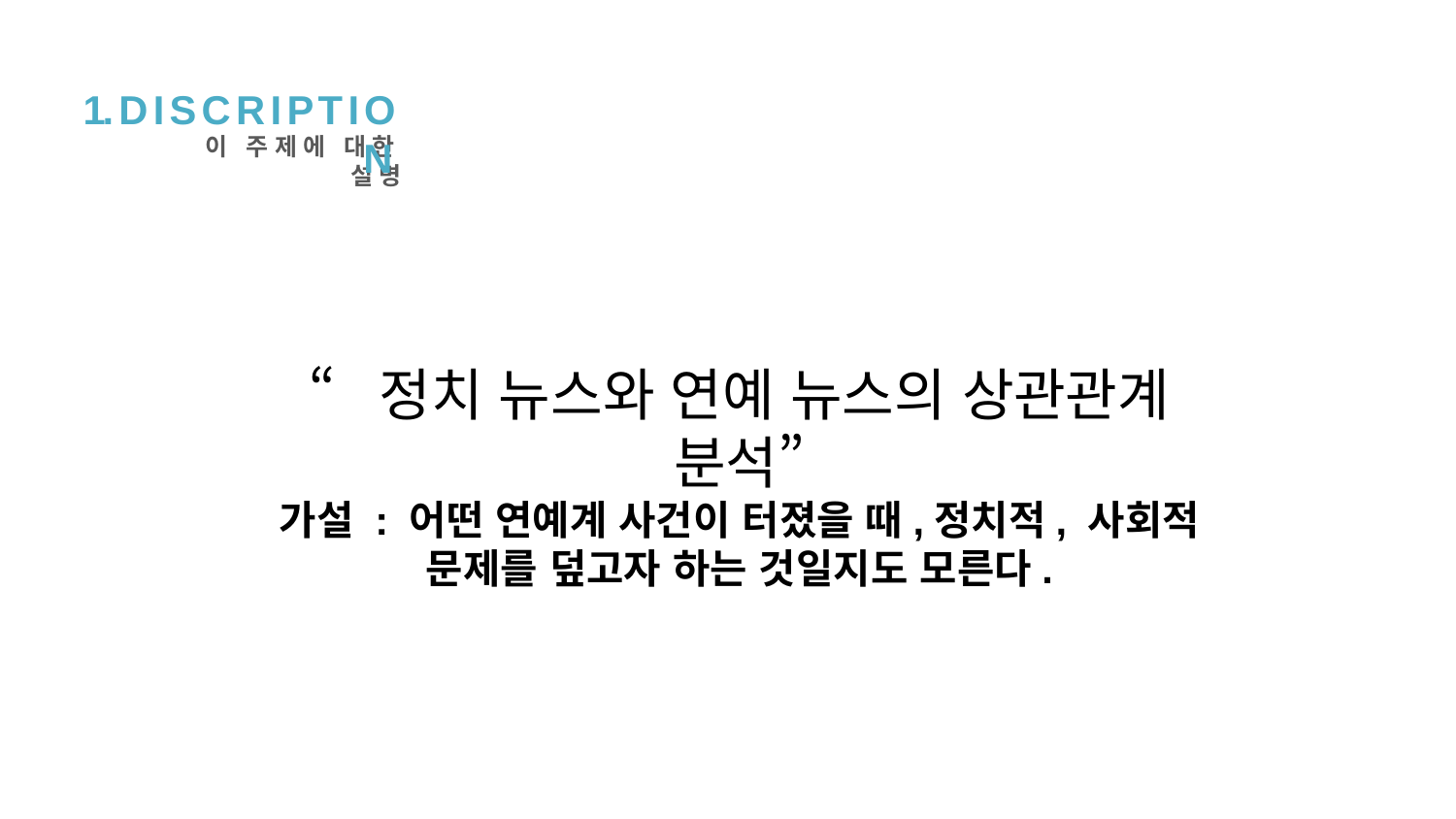

1. D I S C R I P T I O N
이 주제에 대한 설명
“정치 뉴스와 연예 뉴스의 상관관계 분석”
가설 : 어떤 연예계 사건이 터졌을 때,정치적, 사회적 문제를 덮고자 하는 것일지도 모른다.